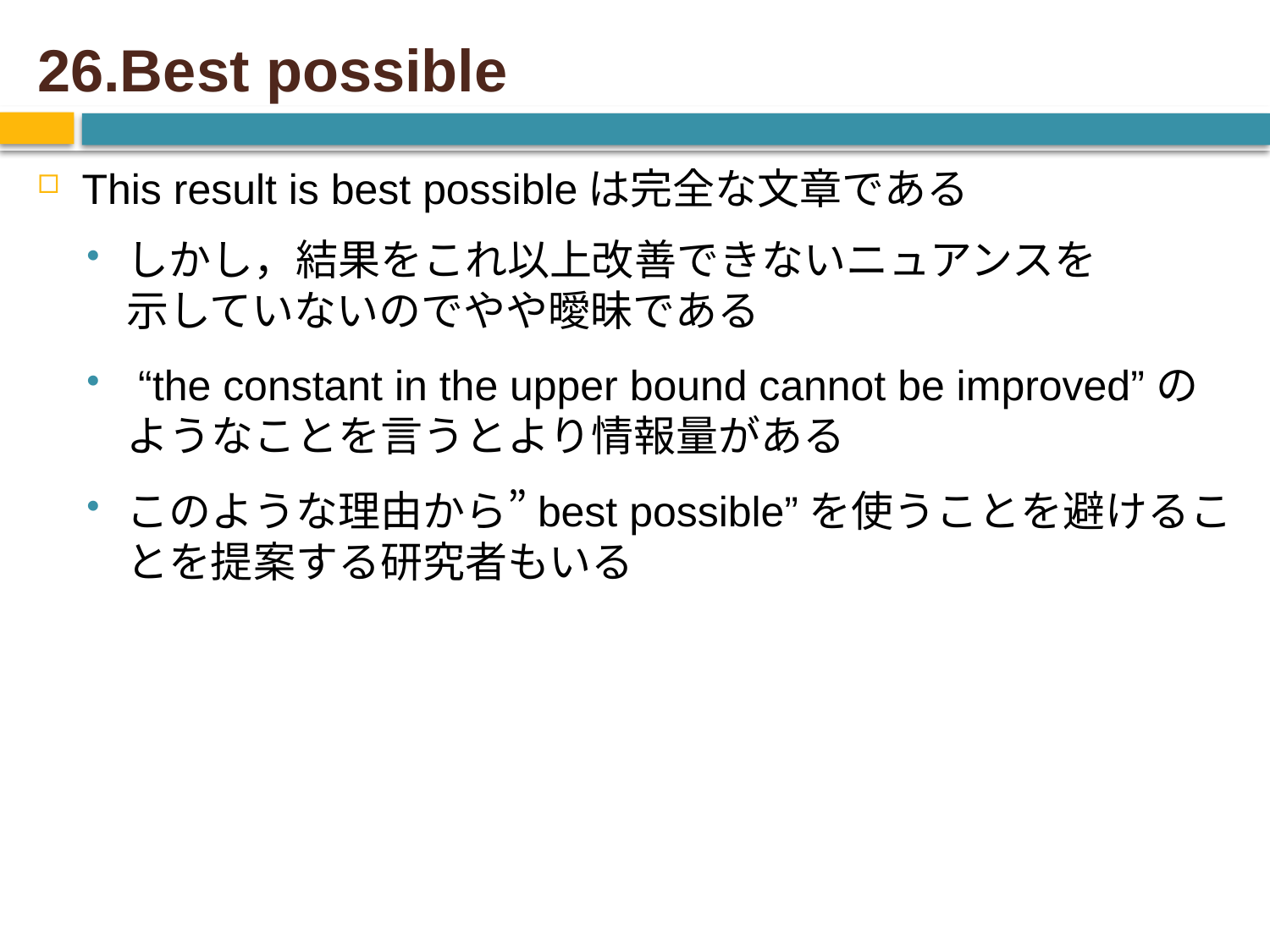

# 26.Best possible
This result is best possibleは完全な文章である
しかし，結果をこれ以上改善できないニュアンスを
示していないのでやや曖昧である
 “the constant in the upper bound cannot be improved”のようなことを言うとより情報量がある
このような理由から”best possible”を使うことを避けることを提案する研究者もいる